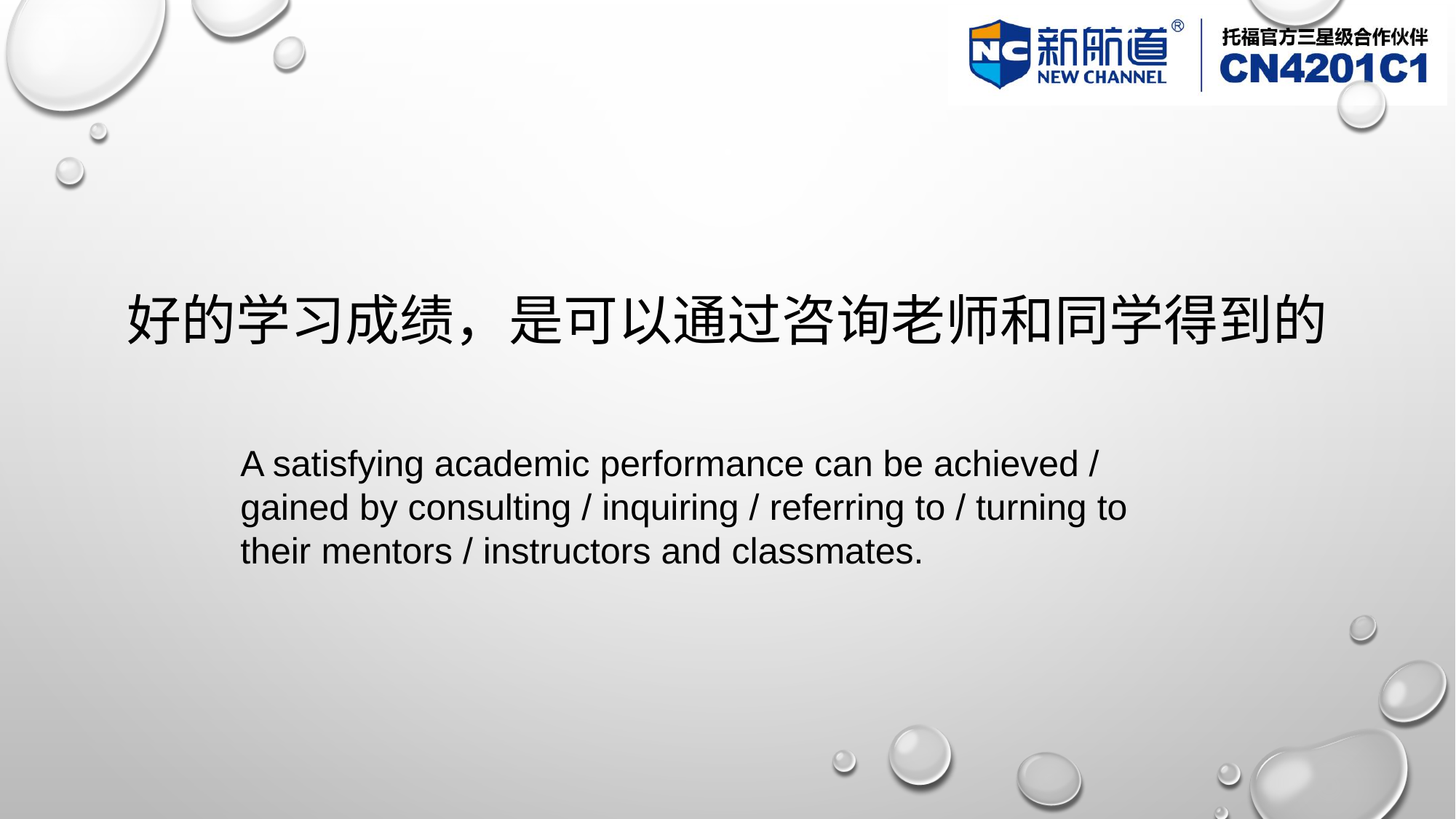

# 好的学习成绩，是可以通过咨询老师和同学得到的

A satisfying academic performance can be achieved / gained by consulting / inquiring / referring to / turning to their mentors / instructors and classmates.